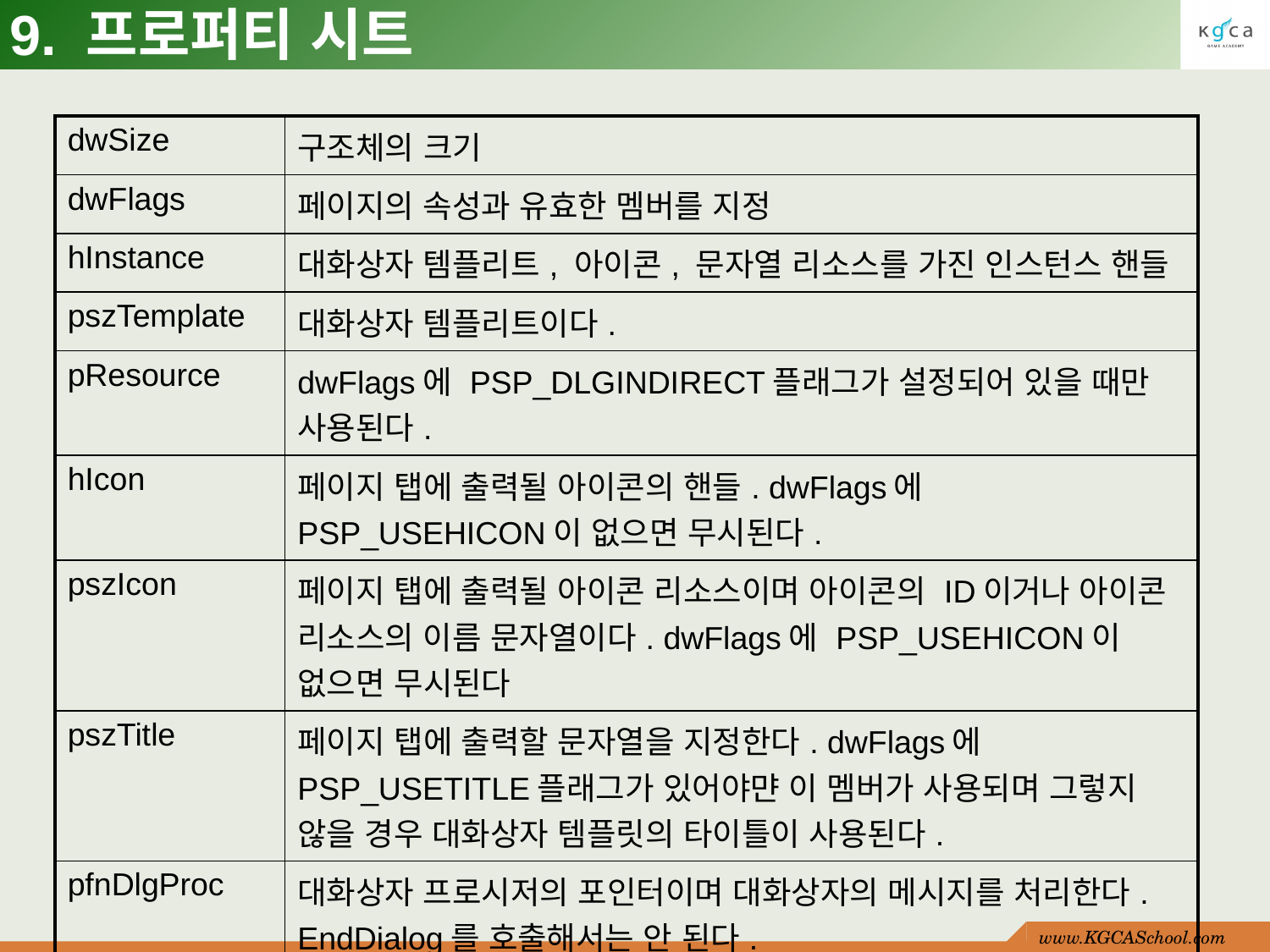

# 9. 프로퍼티 시트
| dwSize | 구조체의 크기 |
| --- | --- |
| dwFlags | 페이지의 속성과 유효한 멤버를 지정 |
| hInstance | 대화상자 템플리트, 아이콘, 문자열 리소스를 가진 인스턴스 핸들 |
| pszTemplate | 대화상자 템플리트이다. |
| pResource | dwFlags에 PSP\_DLGINDIRECT플래그가 설정되어 있을 때만 사용된다. |
| hIcon | 페이지 탭에 출력될 아이콘의 핸들. dwFlags에 PSP\_USEHICON이 없으면 무시된다. |
| pszIcon | 페이지 탭에 출력될 아이콘 리소스이며 아이콘의 ID이거나 아이콘 리소스의 이름 문자열이다. dwFlags에 PSP\_USEHICON이 없으면 무시된다 |
| pszTitle | 페이지 탭에 출력할 문자열을 지정한다. dwFlags에 PSP\_USETITLE플래그가 있어야먄 이 멤버가 사용되며 그렇지 않을 경우 대화상자 템플릿의 타이틀이 사용된다. |
| pfnDlgProc | 대화상자 프로시저의 포인터이며 대화상자의 메시지를 처리한다. EndDialog를 호출해서는 안 된다. |